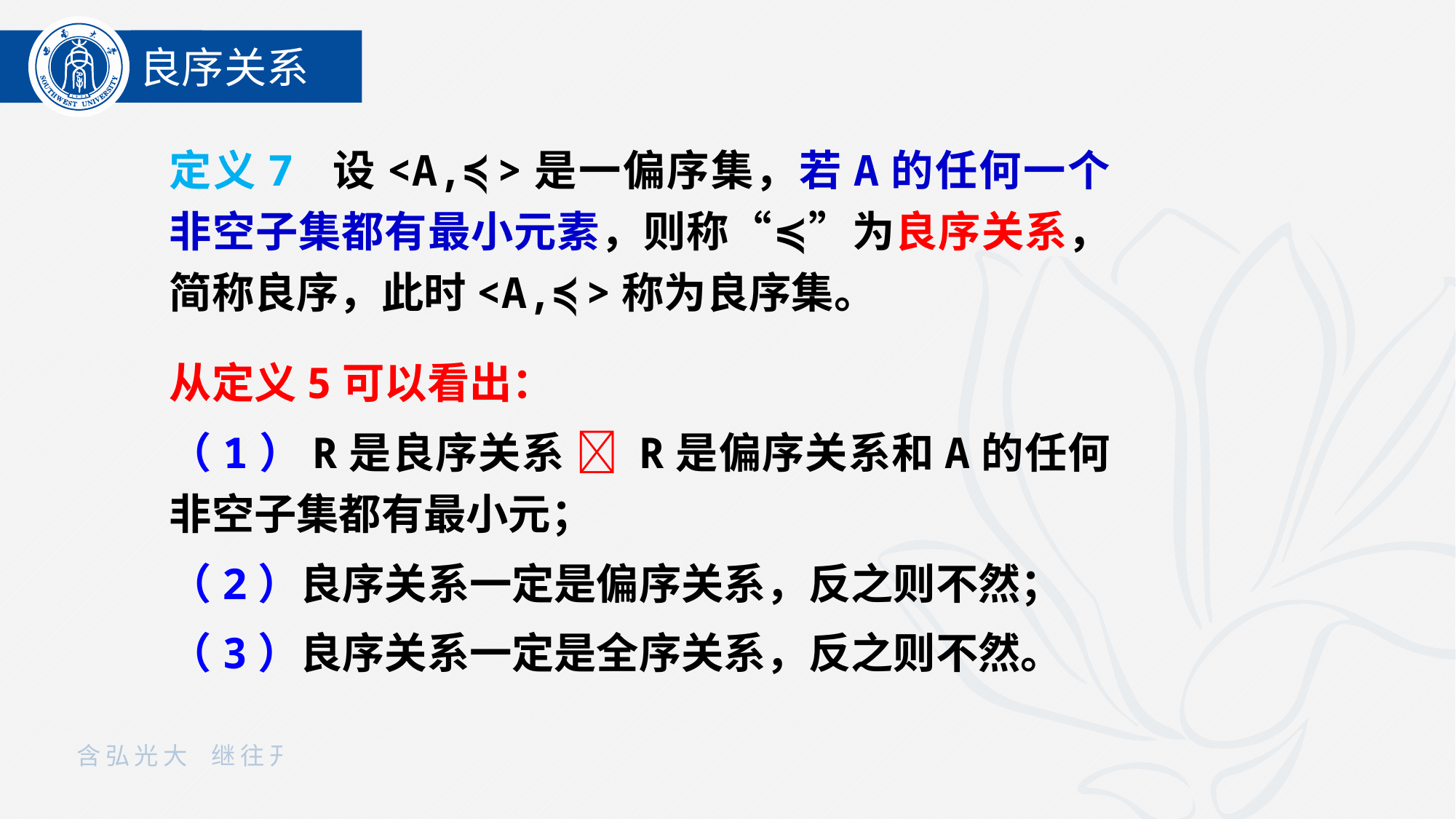

良序关系
定义7 设<A,≼>是一偏序集，若A的任何一个非空子集都有最小元素，则称“≼”为良序关系，简称良序，此时<A,≼>称为良序集。
从定义5可以看出：
（1）R是良序关系 ⇔ R是偏序关系和A的任何非空子集都有最小元；
（2）良序关系一定是偏序关系，反之则不然；
（3）良序关系一定是全序关系，反之则不然。